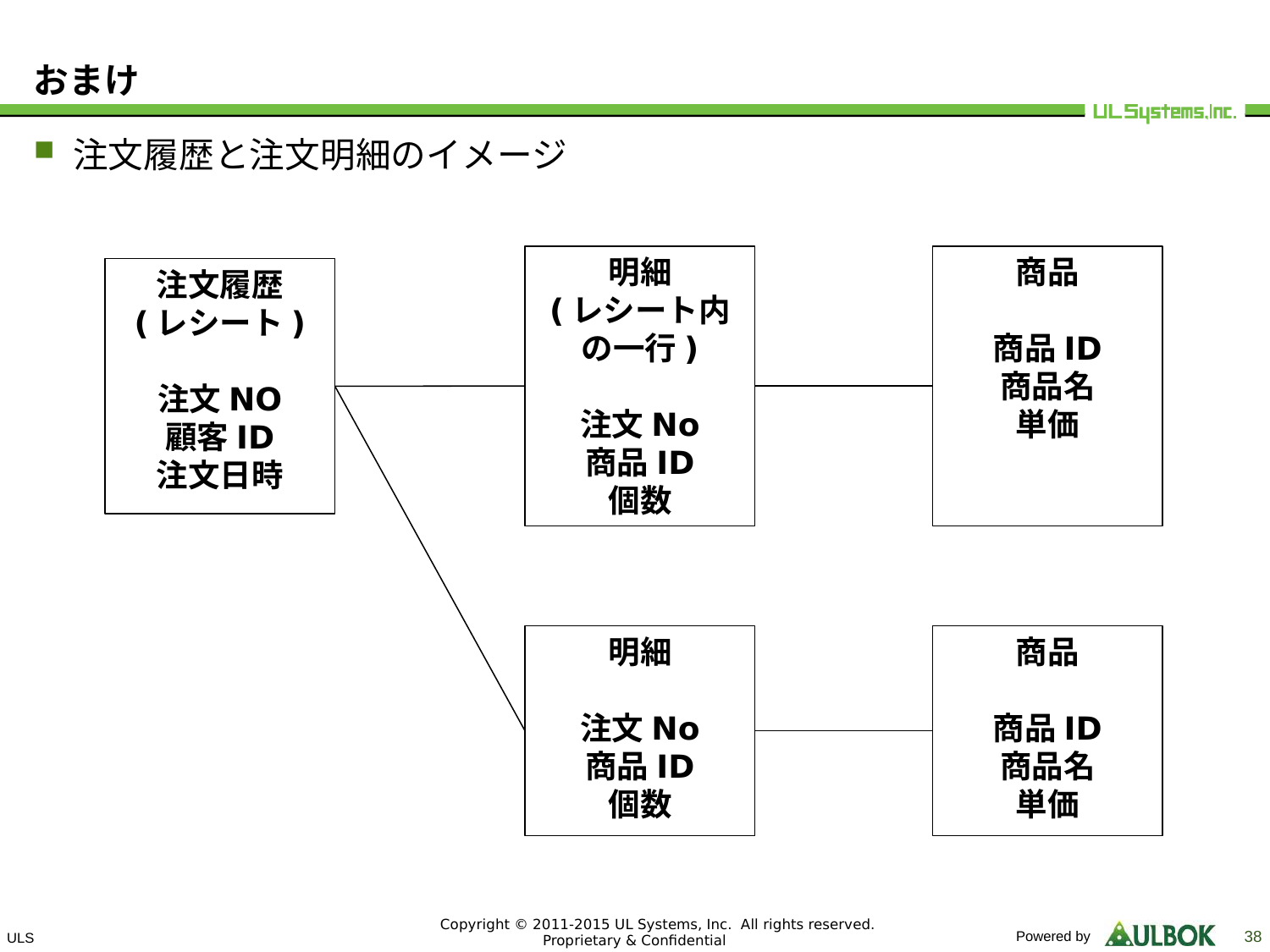

# おまけ
注文履歴と注文明細のイメージ
明細
(レシート内の一行)

注文No
商品ID
個数
商品

商品ID
商品名
単価

注文履歴
(レシート)

注文NO
顧客ID
注文日時
明細

注文No
商品ID
個数
商品

商品ID
商品名
単価